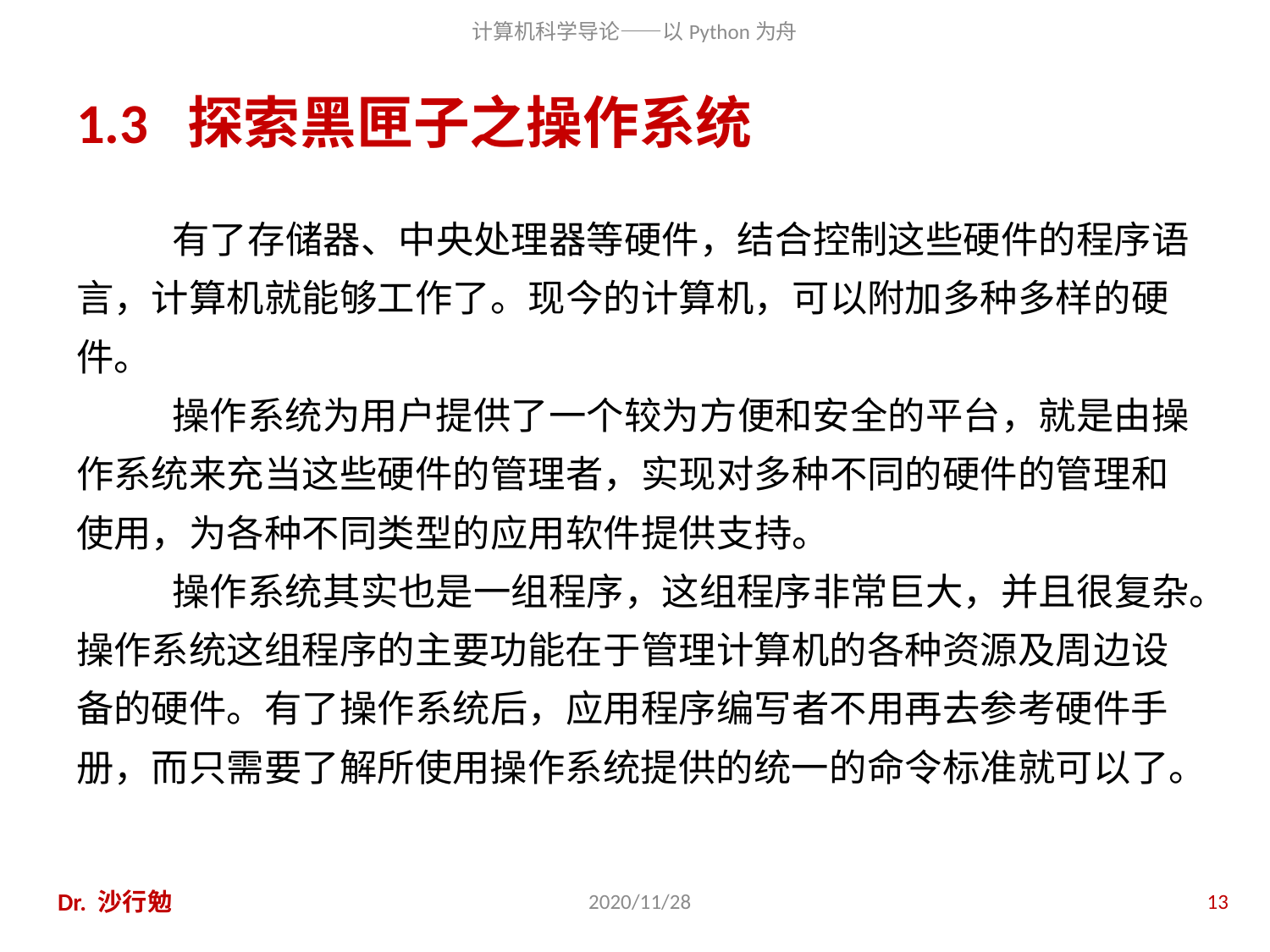

# 1.3  探索黑匣子之操作系统
有了存储器、中央处理器等硬件，结合控制这些硬件的程序语言，计算机就能够工作了。现今的计算机，可以附加多种多样的硬件。
操作系统为用户提供了一个较为方便和安全的平台，就是由操作系统来充当这些硬件的管理者，实现对多种不同的硬件的管理和使用，为各种不同类型的应用软件提供支持。
操作系统其实也是一组程序，这组程序非常巨大，并且很复杂。操作系统这组程序的主要功能在于管理计算机的各种资源及周边设备的硬件。有了操作系统后，应用程序编写者不用再去参考硬件手册，而只需要了解所使用操作系统提供的统一的命令标准就可以了。
Dr. 沙行勉
2020/11/28
13